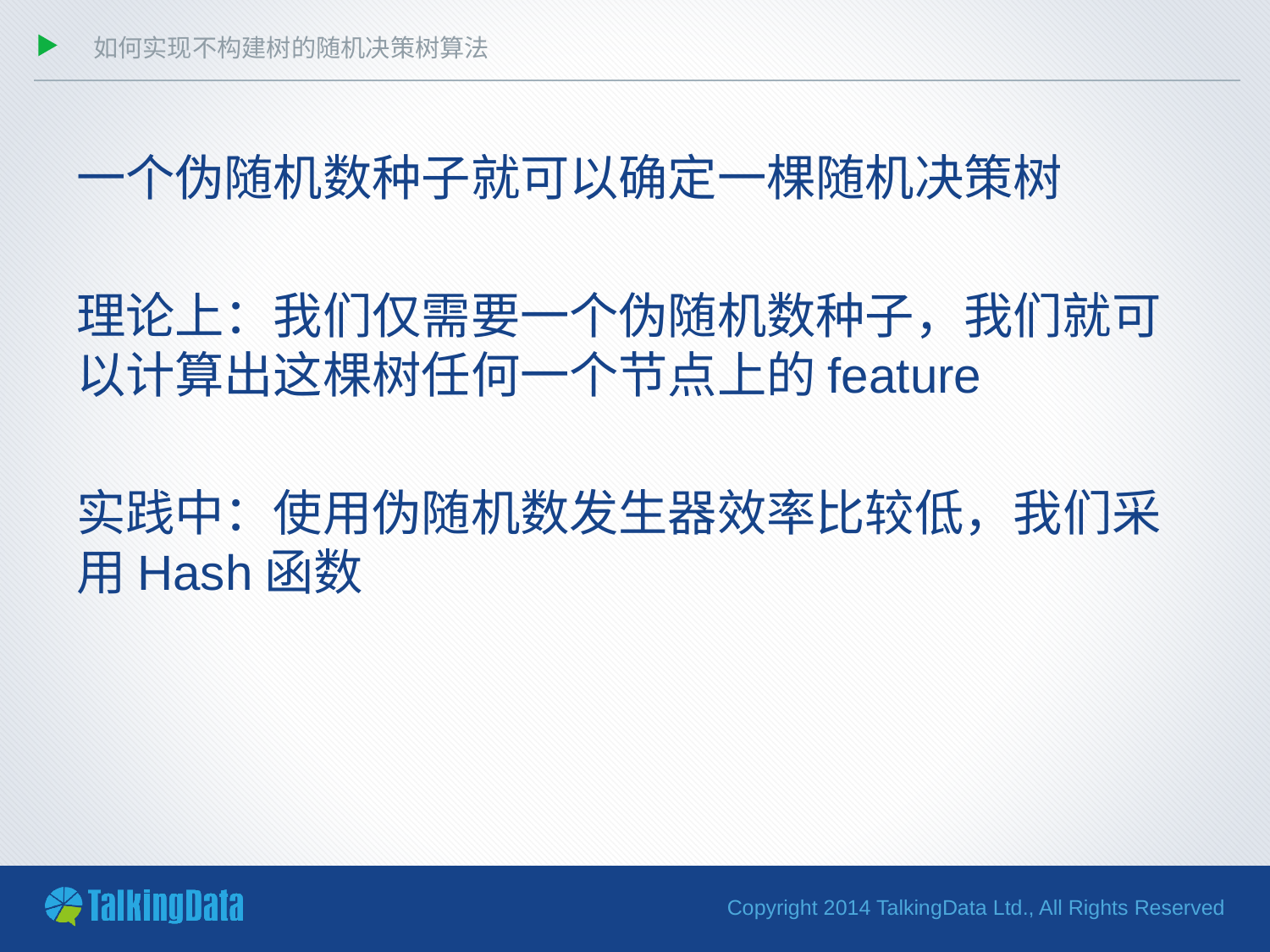

# 如何实现不构建树的随机决策树算法
一个伪随机数种子就可以确定一棵随机决策树

理论上：我们仅需要一个伪随机数种子，我们就可以计算出这棵树任何一个节点上的feature

实践中：使用伪随机数发生器效率比较低，我们采用Hash函数